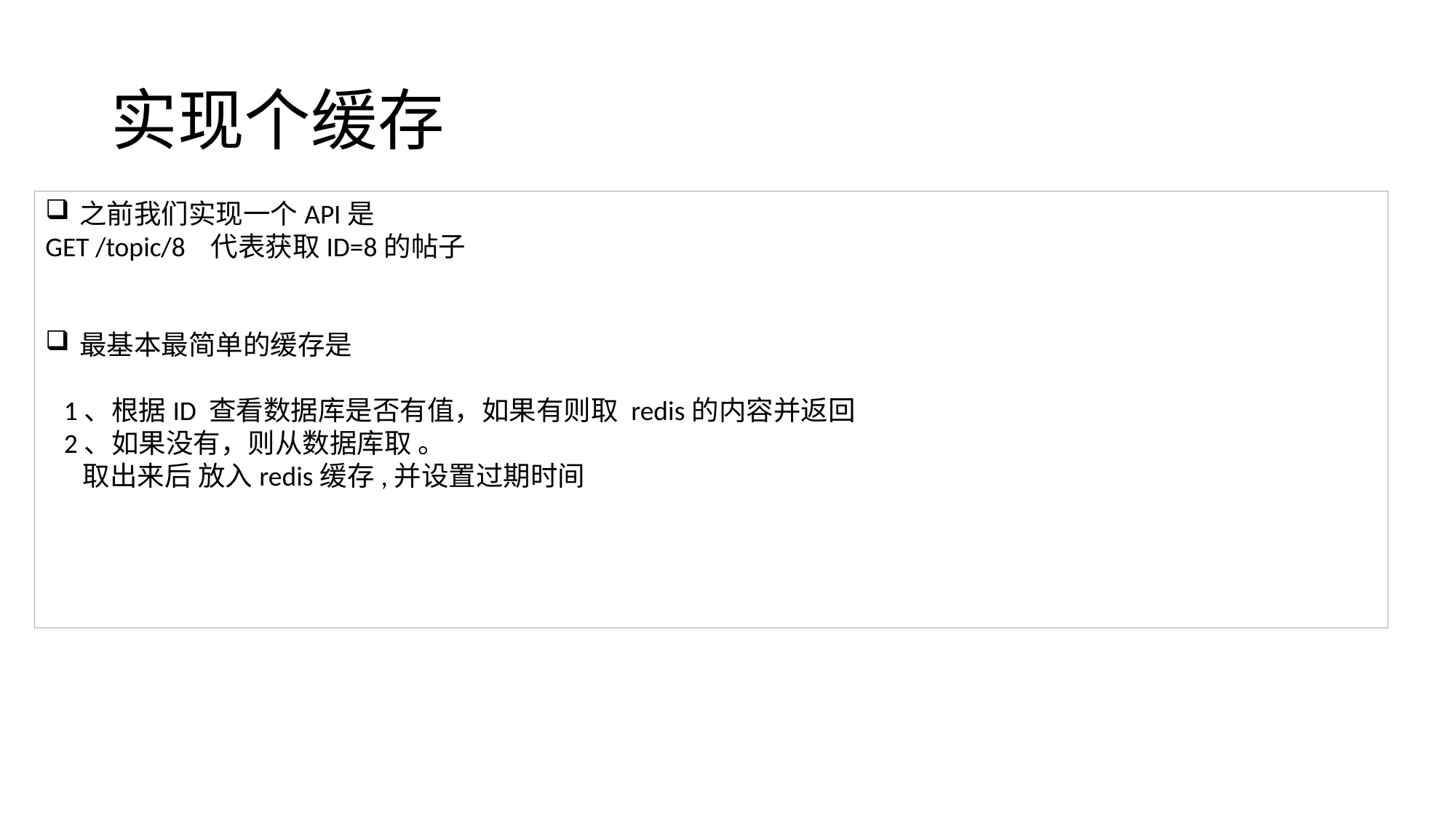

# 实现个缓存
之前我们实现一个API是
GET /topic/8   代表获取ID=8的帖子

最基本最简单的缓存是

   1、根据ID 查看数据库是否有值，如果有则取 redis的内容并返回
   2、如果没有，则从数据库取 。
     取出来后 放入redis缓存,并设置过期时间